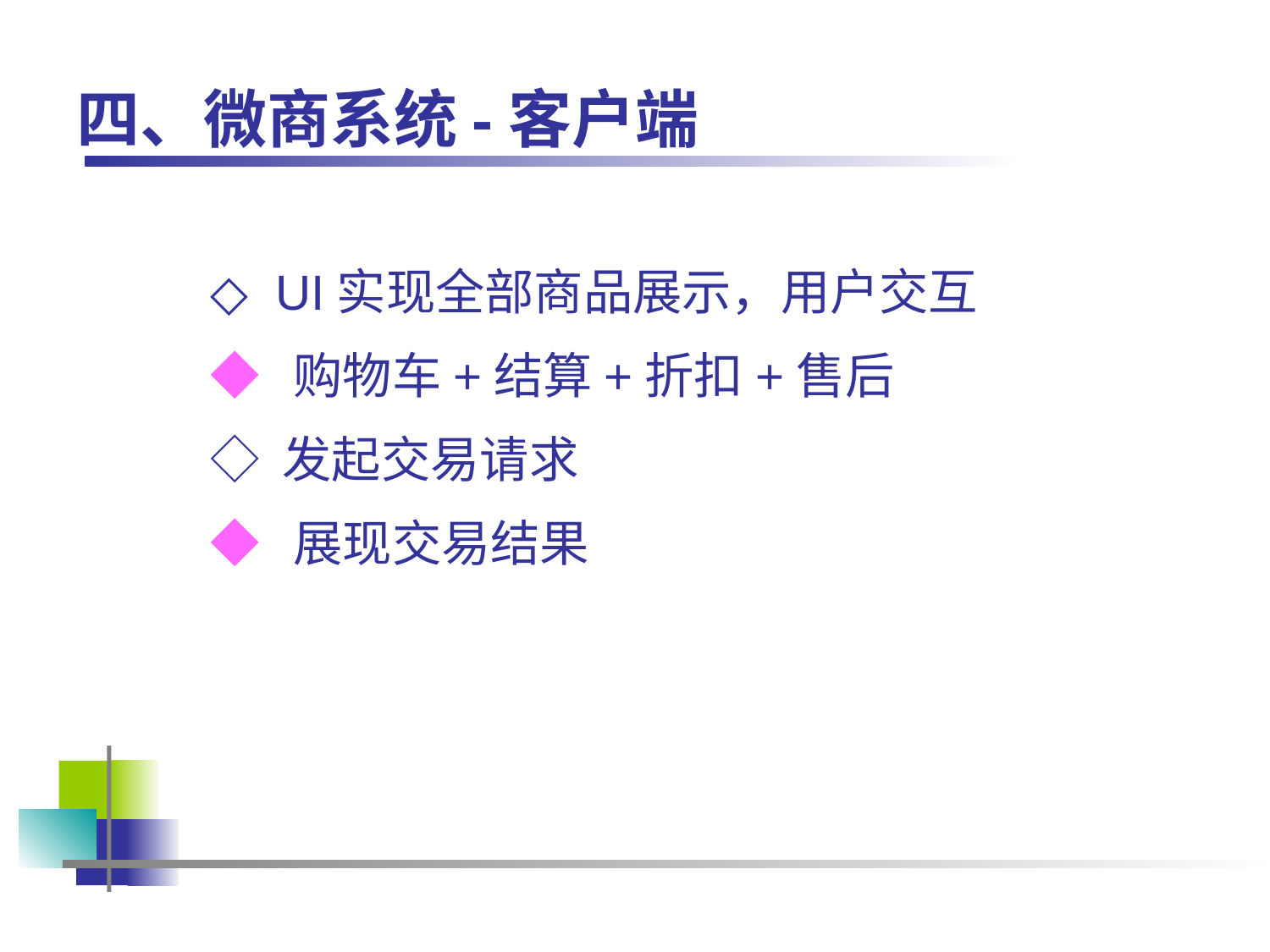

# 四、微商系统-客户端

◇  UI实现全部商品展示，用户交互
◆  购物车+结算+折扣+售后
◇ 发起交易请求
◆  展现交易结果